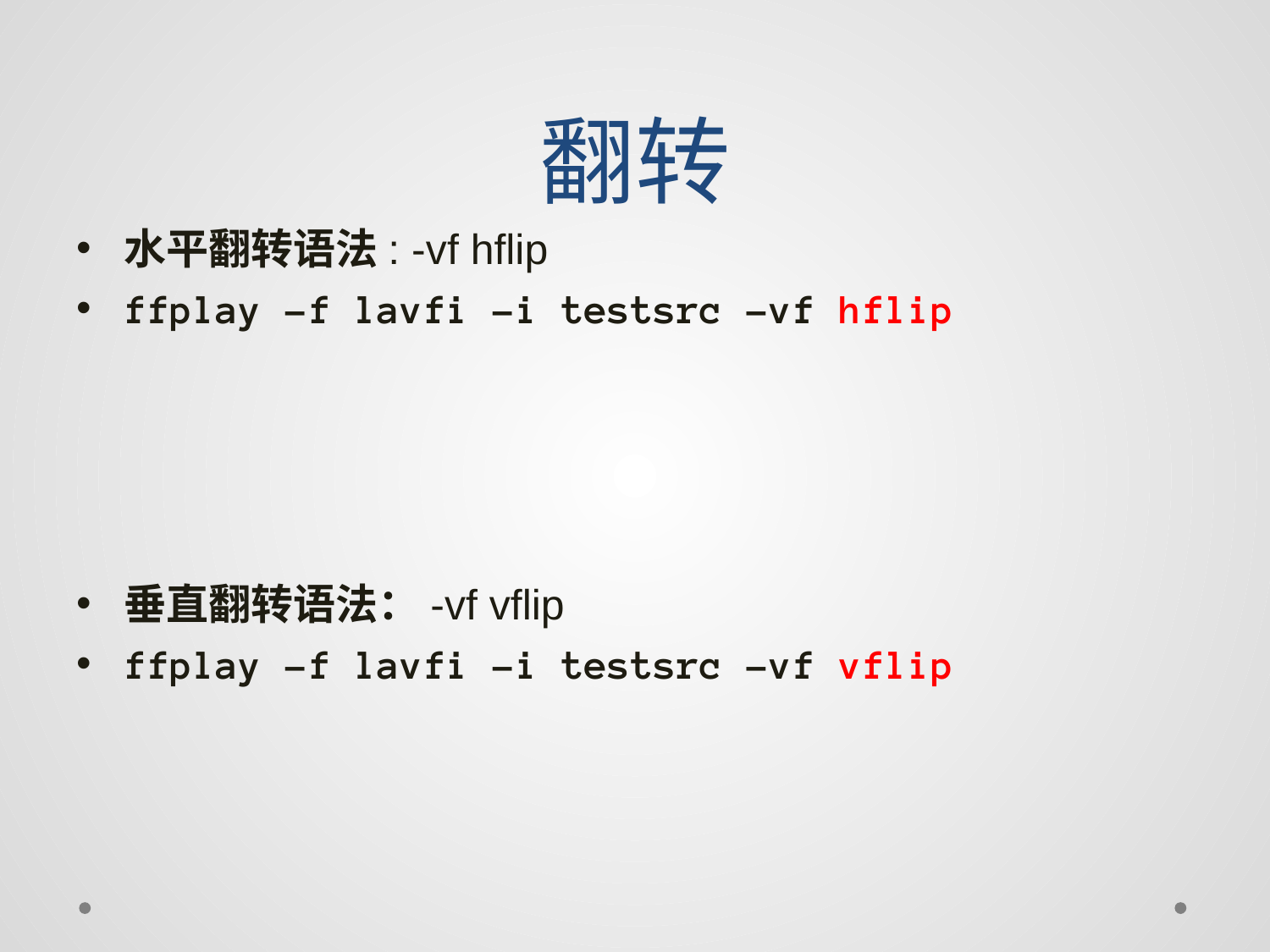

# 翻转
水平翻转语法: -vf hflip
ffplay -f lavfi -i testsrc -vf hflip

垂直翻转语法：-vf vflip
ffplay -f lavfi -i testsrc -vf vflip